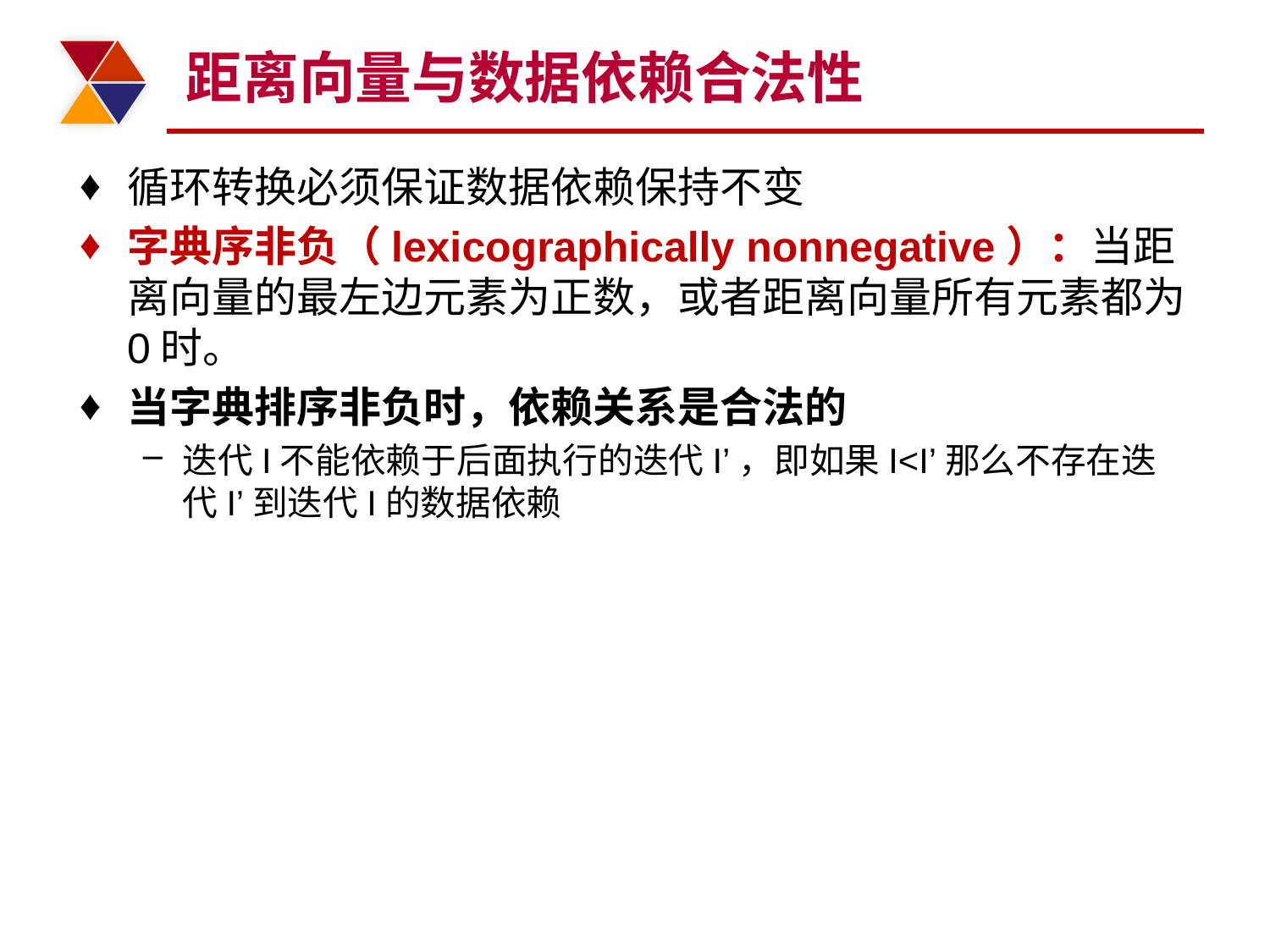

# 距离向量与数据依赖合法性
循环转换必须保证数据依赖保持不变
字典序非负（lexicographically nonnegative）：当距离向量的最左边元素为正数，或者距离向量所有元素都为0时。
当字典排序非负时，依赖关系是合法的
迭代I不能依赖于后面执行的迭代I’，即如果I<I’那么不存在迭代I’到迭代I的数据依赖